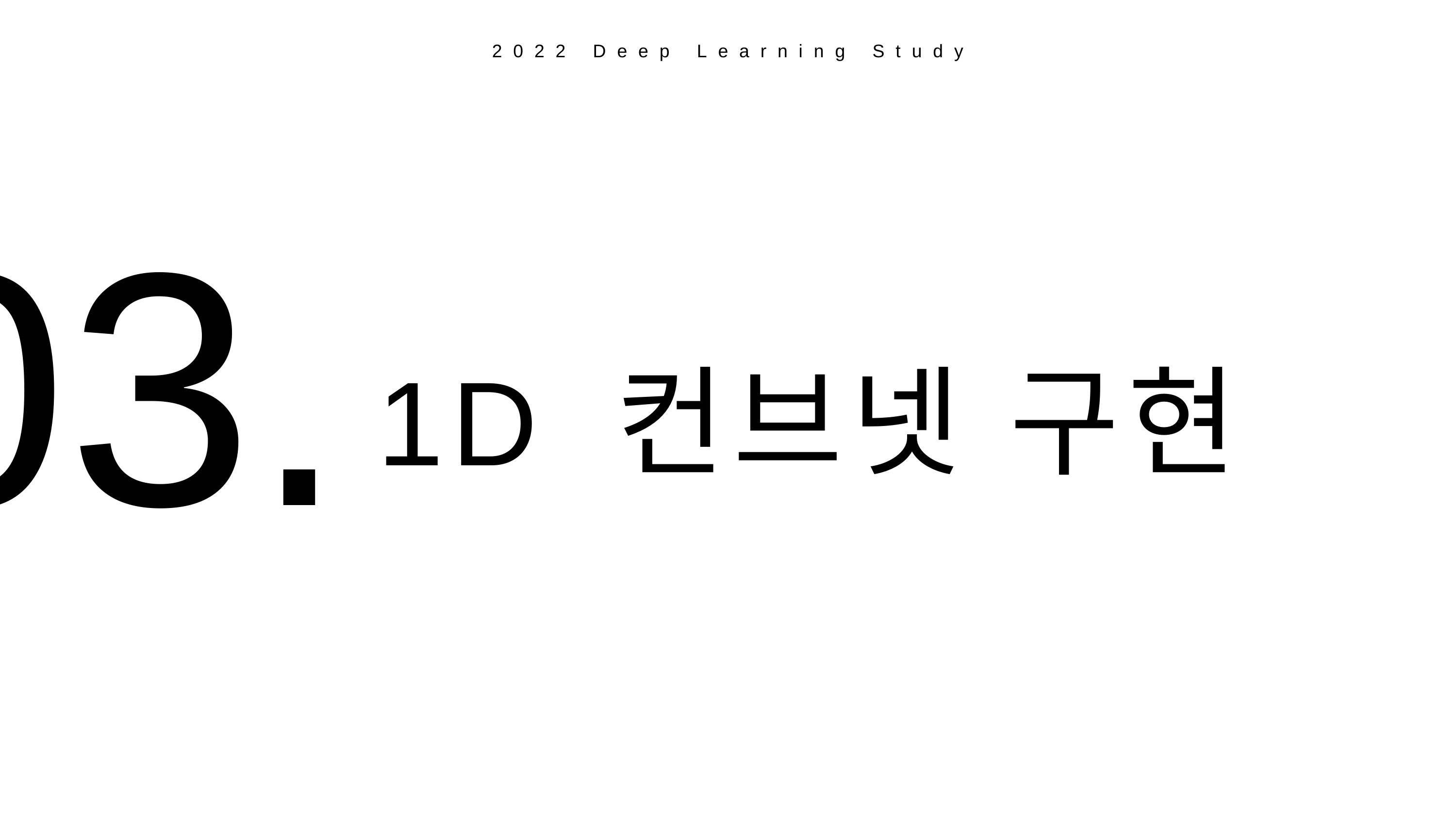

2022 Deep Learning Study
03.
1D 컨브넷 구현